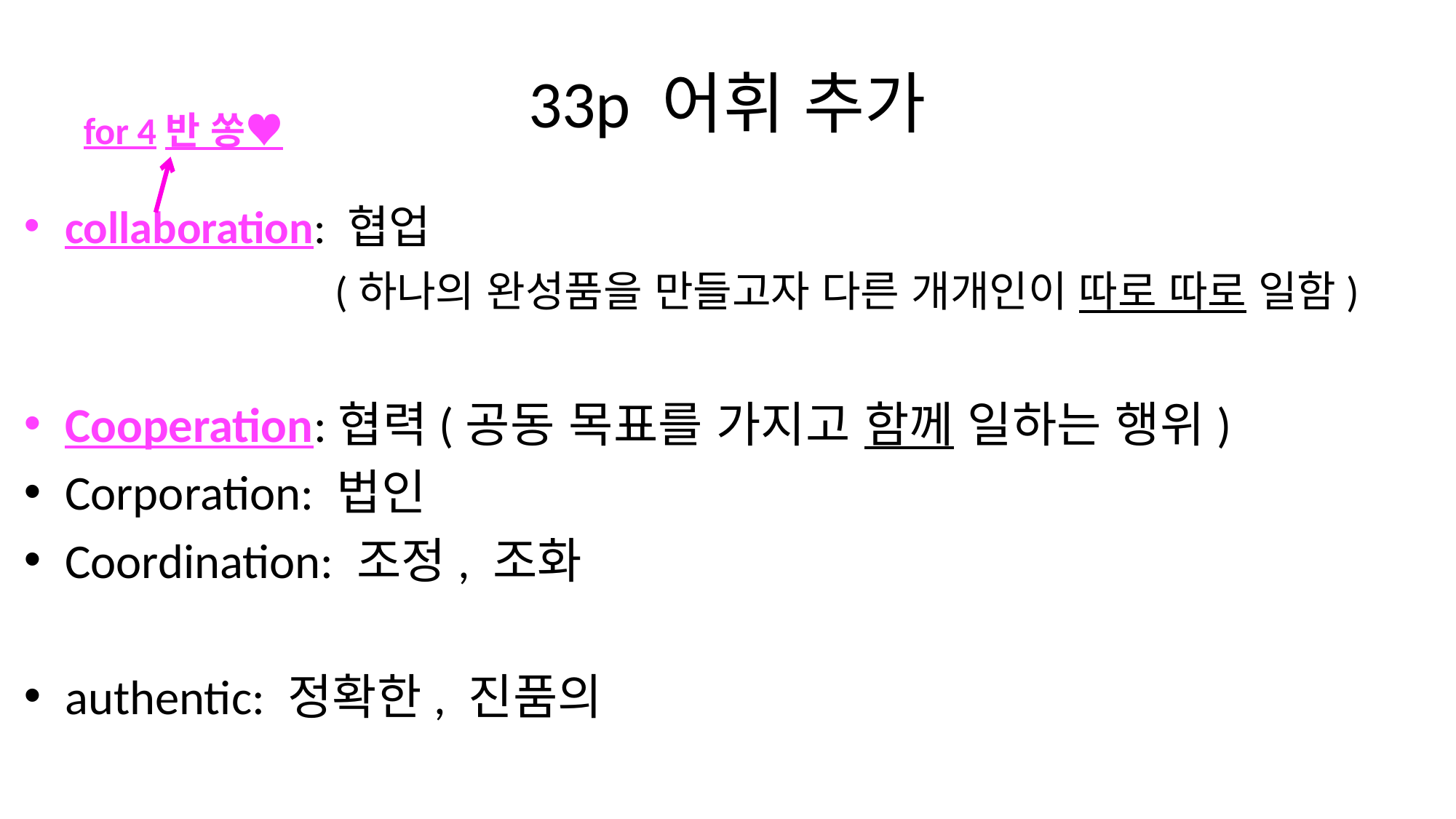

# 33p 어휘 추가
for 4반 쏭♥
collaboration: 협업
                              (하나의 완성품을 만들고자 다른 개개인이 따로 따로 일함)

Cooperation:협력(공동 목표를 가지고 함께 일하는 행위)
Corporation: 법인
Coordination: 조정, 조화

authentic: 정확한, 진품의